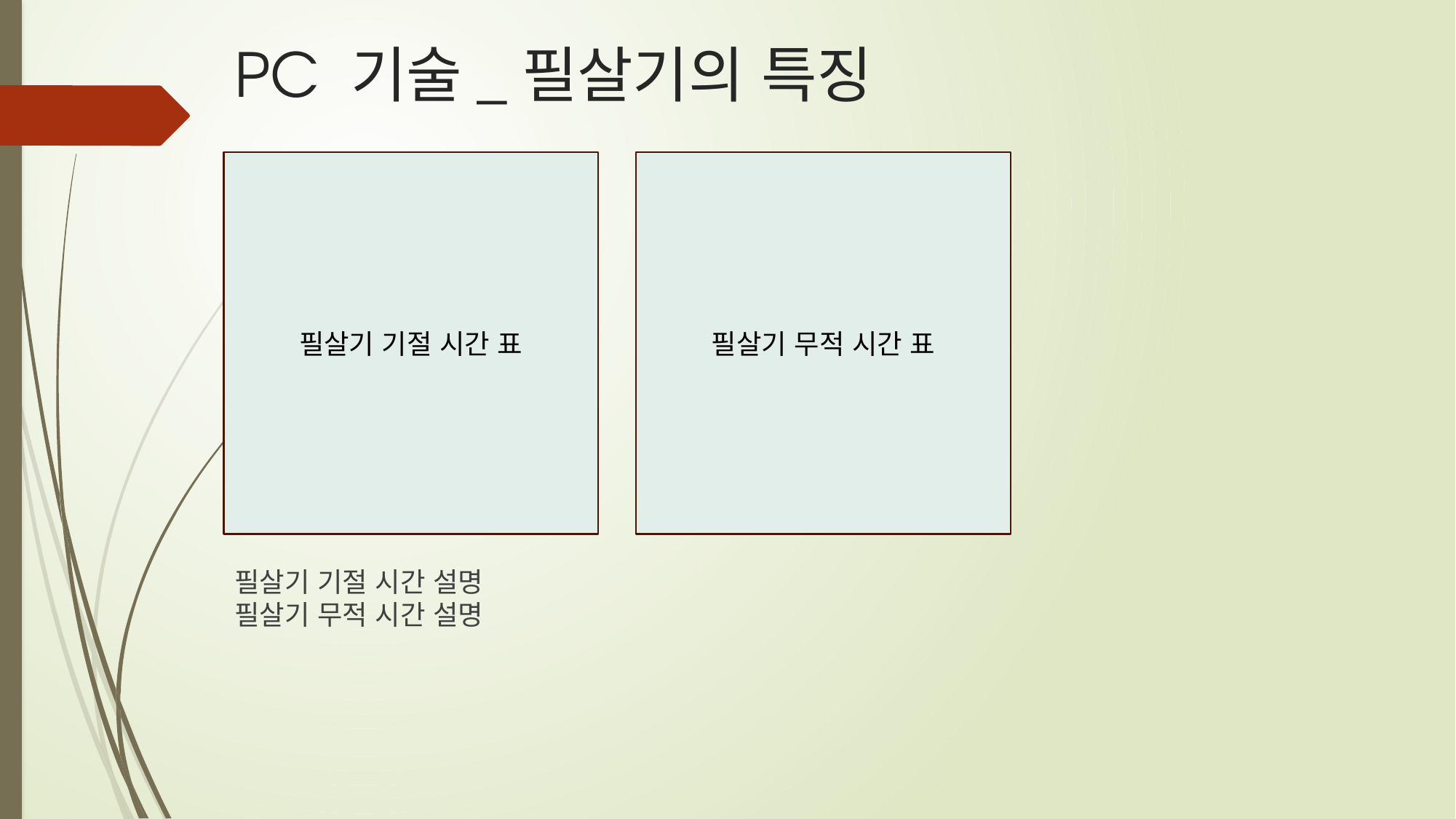

# PC 기술_필살기의 특징
필살기 기절 시간 표
필살기 무적 시간 표
필살기 기절 시간 설명
필살기 무적 시간 설명